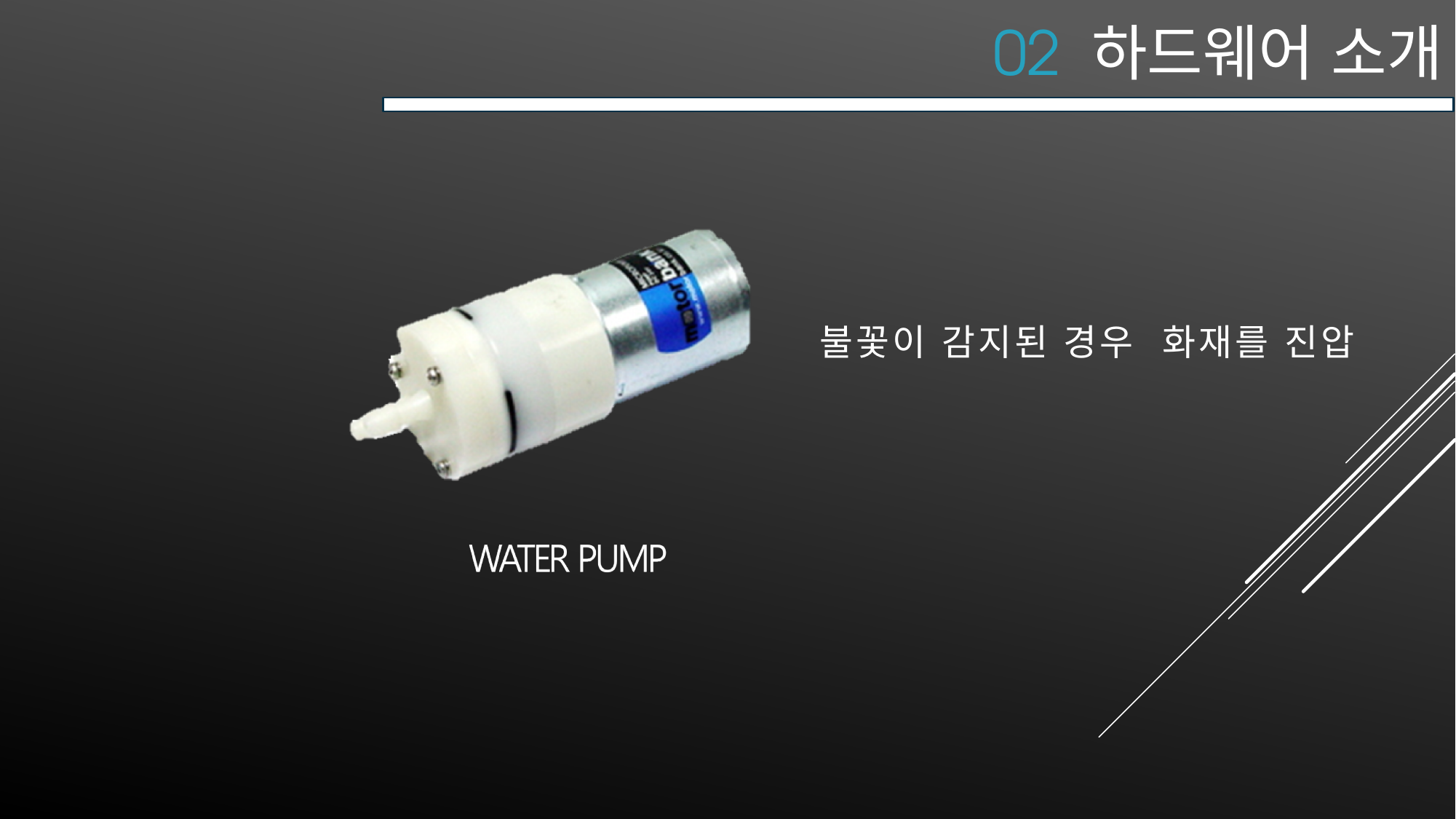

02 하드웨어 소개

불꽃이 감지된 경우  화재를 진압